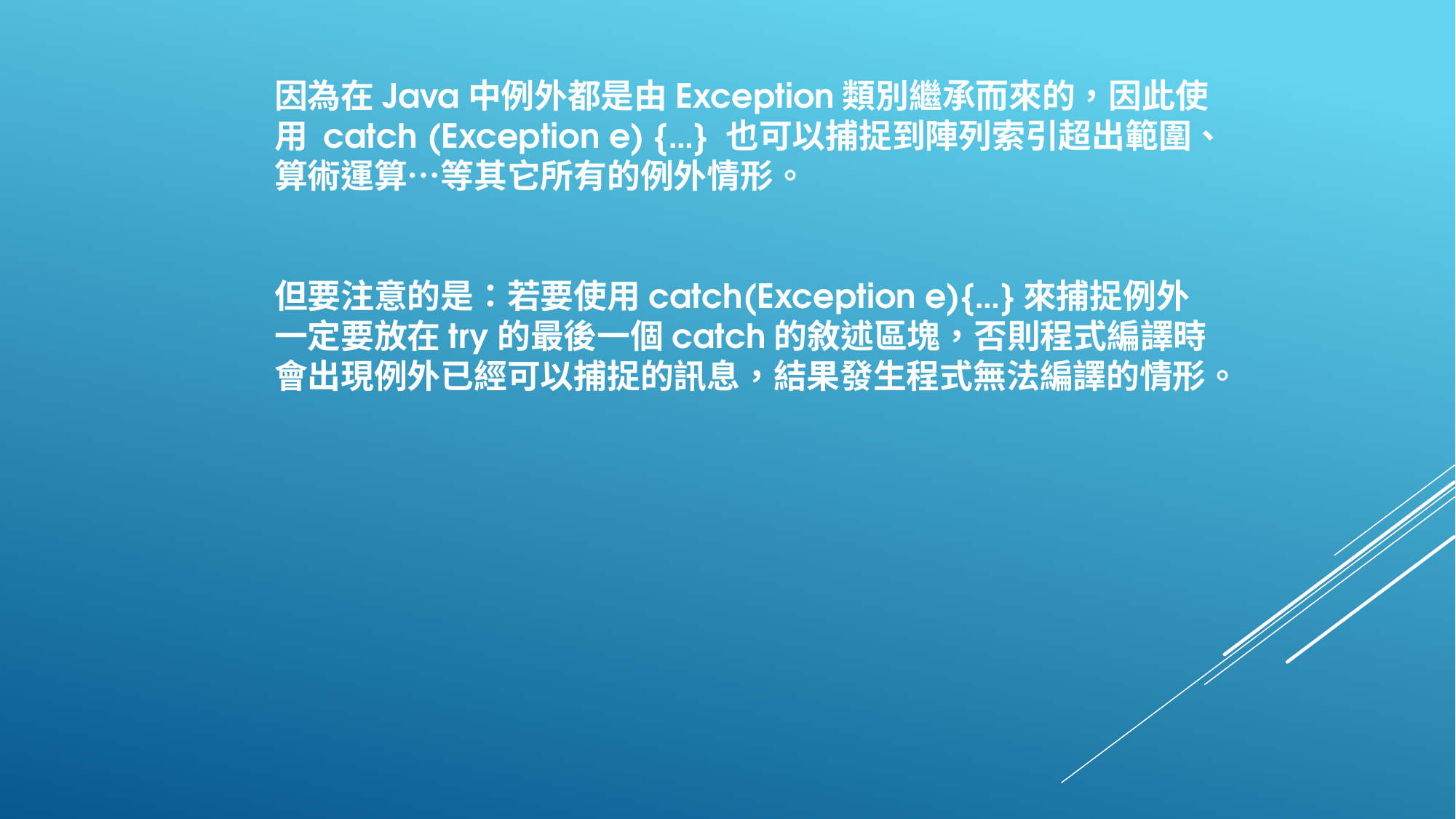

因為在Java中例外都是由Exception類別繼承而來的，因此使用 catch (Exception e) {…} 也可以捕捉到陣列索引超出範圍、算術運算…等其它所有的例外情形。

但要注意的是：若要使用catch(Exception e){…}來捕捉例外一定要放在try的最後一個catch的敘述區塊，否則程式編譯時會出現例外已經可以捕捉的訊息，結果發生程式無法編譯的情形。